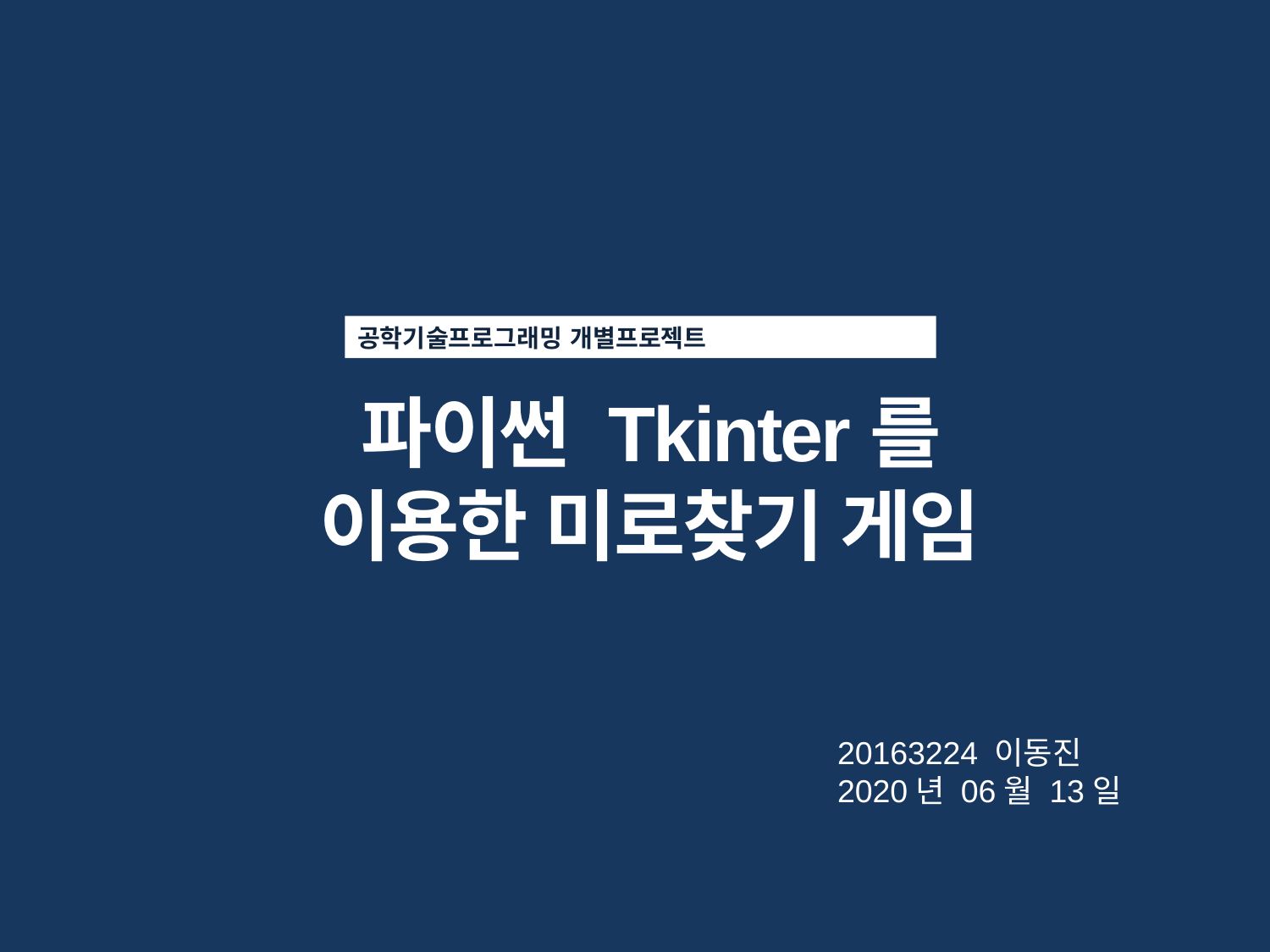

공학기술프로그래밍 개별프로젝트
파이썬 Tkinter를 이용한 미로찾기 게임
20163224 이동진
2020년 06월 13일